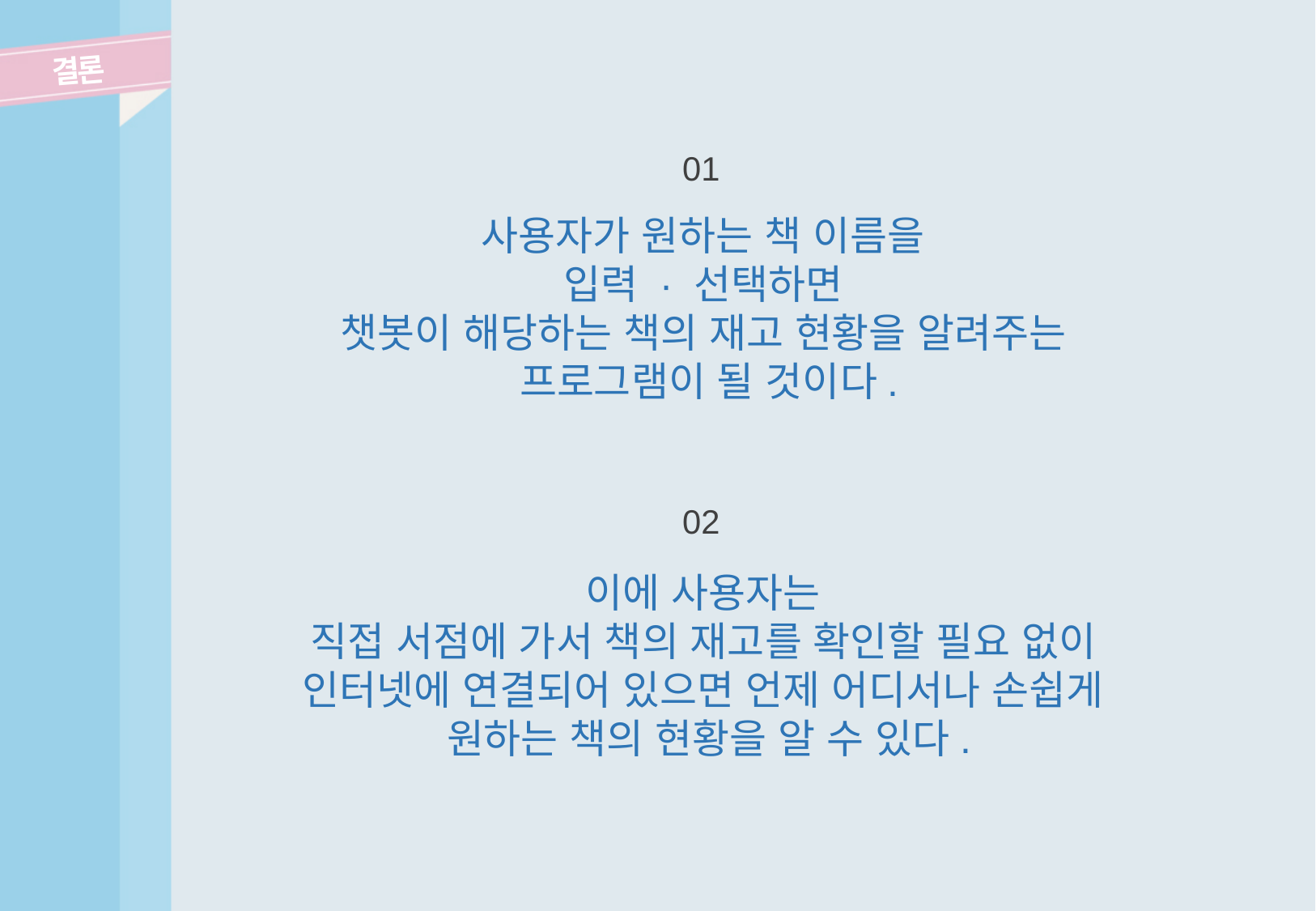

결론
01
사용자가 원하는 책 이름을
입력 · 선택하면
챗봇이 해당하는 책의 재고 현황을 알려주는
프로그램이 될 것이다.
02
이에 사용자는
직접 서점에 가서 책의 재고를 확인할 필요 없이
인터넷에 연결되어 있으면 언제 어디서나 손쉽게
원하는 책의 현황을 알 수 있다.